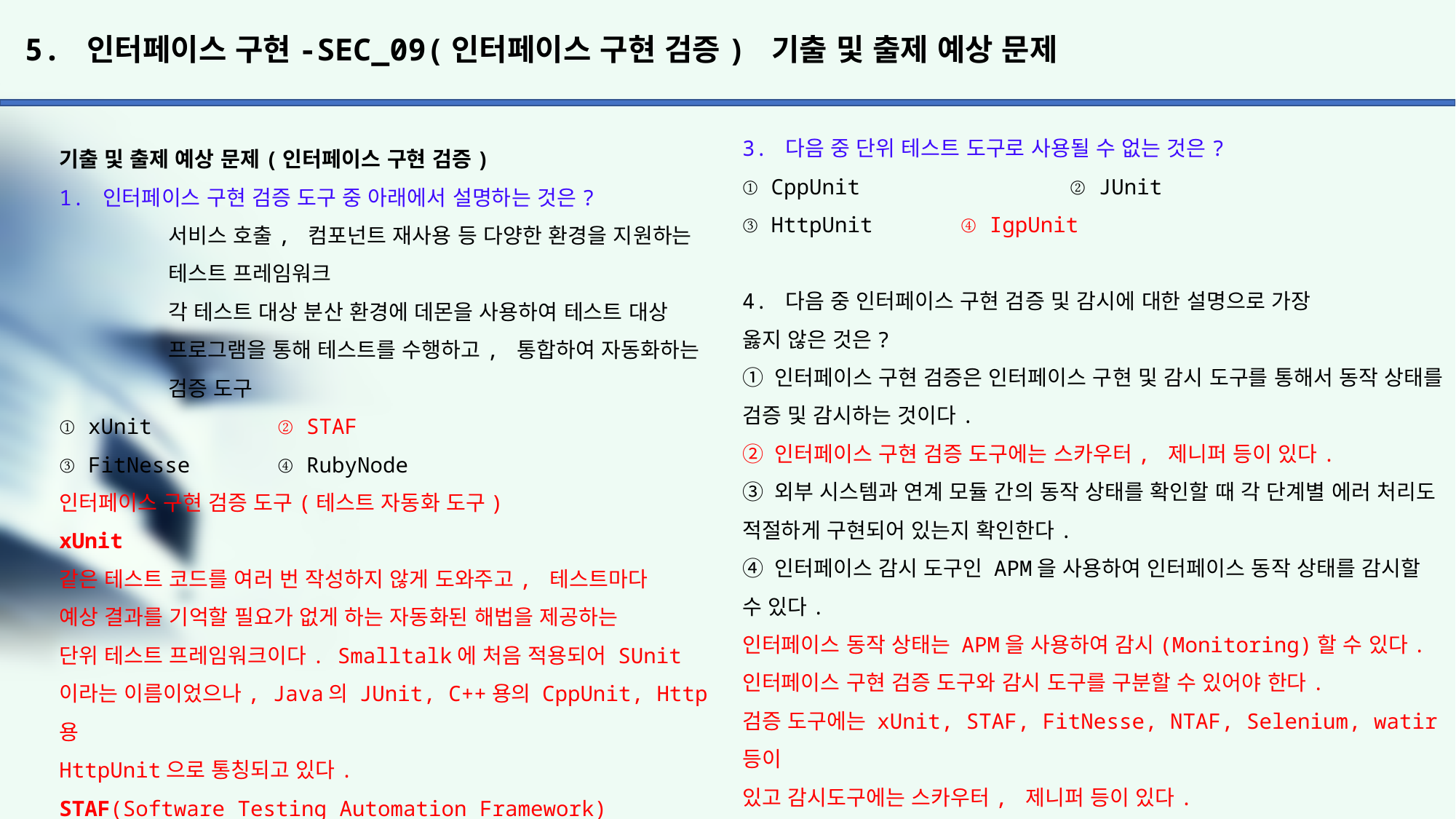

# 5. 인터페이스 구현-SEC_09(인터페이스 구현 검증) 기출 및 출제 예상 문제
3. 다음 중 단위 테스트 도구로 사용될 수 없는 것은?
① CppUnit		② JUnit
③ HttpUnit	④ IgpUnit

4. 다음 중 인터페이스 구현 검증 및 감시에 대한 설명으로 가장
옳지 않은 것은?
① 인터페이스 구현 검증은 인터페이스 구현 및 감시 도구를 통해서 동작 상태를 검증 및 감시하는 것이다.
② 인터페이스 구현 검증 도구에는 스카우터, 제니퍼 등이 있다.
③ 외부 시스템과 연계 모듈 간의 동작 상태를 확인할 때 각 단계별 에러 처리도 적절하게 구현되어 있는지 확인한다.
④ 인터페이스 감시 도구인 APM을 사용하여 인터페이스 동작 상태를 감시할 수 있다.
인터페이스 동작 상태는 APM을 사용하여 감시(Monitoring)할 수 있다.
인터페이스 구현 검증 도구와 감시 도구를 구분할 수 있어야 한다.
검증 도구에는 xUnit, STAF, FitNesse, NTAF, Selenium, watir 등이
있고 감시도구에는 스카우터, 제니퍼 등이 있다.
기출 및 출제 예상 문제(인터페이스 구현 검증)
1. 인터페이스 구현 검증 도구 중 아래에서 설명하는 것은?
	서비스 호출, 컴포넌트 재사용 등 다양한 환경을 지원하는
	테스트 프레임워크
	각 테스트 대상 분산 환경에 데몬을 사용하여 테스트 대상
	프로그램을 통해 테스트를 수행하고, 통합하여 자동화하는
	검증 도구
① xUnit 		② STAF
③ FitNesse 	④ RubyNode
인터페이스 구현 검증 도구(테스트 자동화 도구)
xUnit
같은 테스트 코드를 여러 번 작성하지 않게 도와주고, 테스트마다
예상 결과를 기억할 필요가 없게 하는 자동화된 해법을 제공하는
단위 테스트 프레임워크이다. Smalltalk에 처음 적용되어 SUnit
이라는 이름이었으나, Java의 JUnit, C++용의 CppUnit, Http용
HttpUnit으로 통칭되고 있다.
STAF(Software Testing Automation Framework)
서비스 호출 및 컴포넌트 재사용 등 다양한 환경을 지원하는
테스트 프레임워크이다.
크로스 플랫폼, 분산 소프트웨어 테스트 환경을 조성할 수 있도록
지원한다.
분산 소프트웨어의 경우 각 분산 환경에 설치된 데몬이 프로그램
테스트에 대한 응답을 대신하며, 테스트가 완료되면 이를 통합하고 자동화하여 프로그램을 완성한다.
FitNesse
웹 기반 테스트케이스 설계, 실행 결과 확인 등을 지원하는 테스트 프레임워크이다.
NTAF(NHN Test Automation Framework)
FitNesse의 장점인 협업 기능과 STAF의 장점인 재사용 및 확장성
을 통합한 NHN(Naver)의 테스트 자동화 프레임워크이다.
Selenium
다양한 브라우저 및 개발 언어를 지원하는 웹 애플리케이션 테스트 프레임워크이다.
watir
Ruby를 사용하는 애플리케이션 테스트 프레임워크이다.
2. 인터페이스 구현 검증 도구가 아닌 것은?
① ESB 		② xUnit
③ STAF 		④ NTAF
ESB(Enterprise Service Bus)는 모듈 연계 방법 중 하나이다.
ESB는 애플리케이션 간 연계, 데이터 변환, 웹 서비스 지원 등
표준 기반의 인터페이스를 제공하는 솔루션이다.